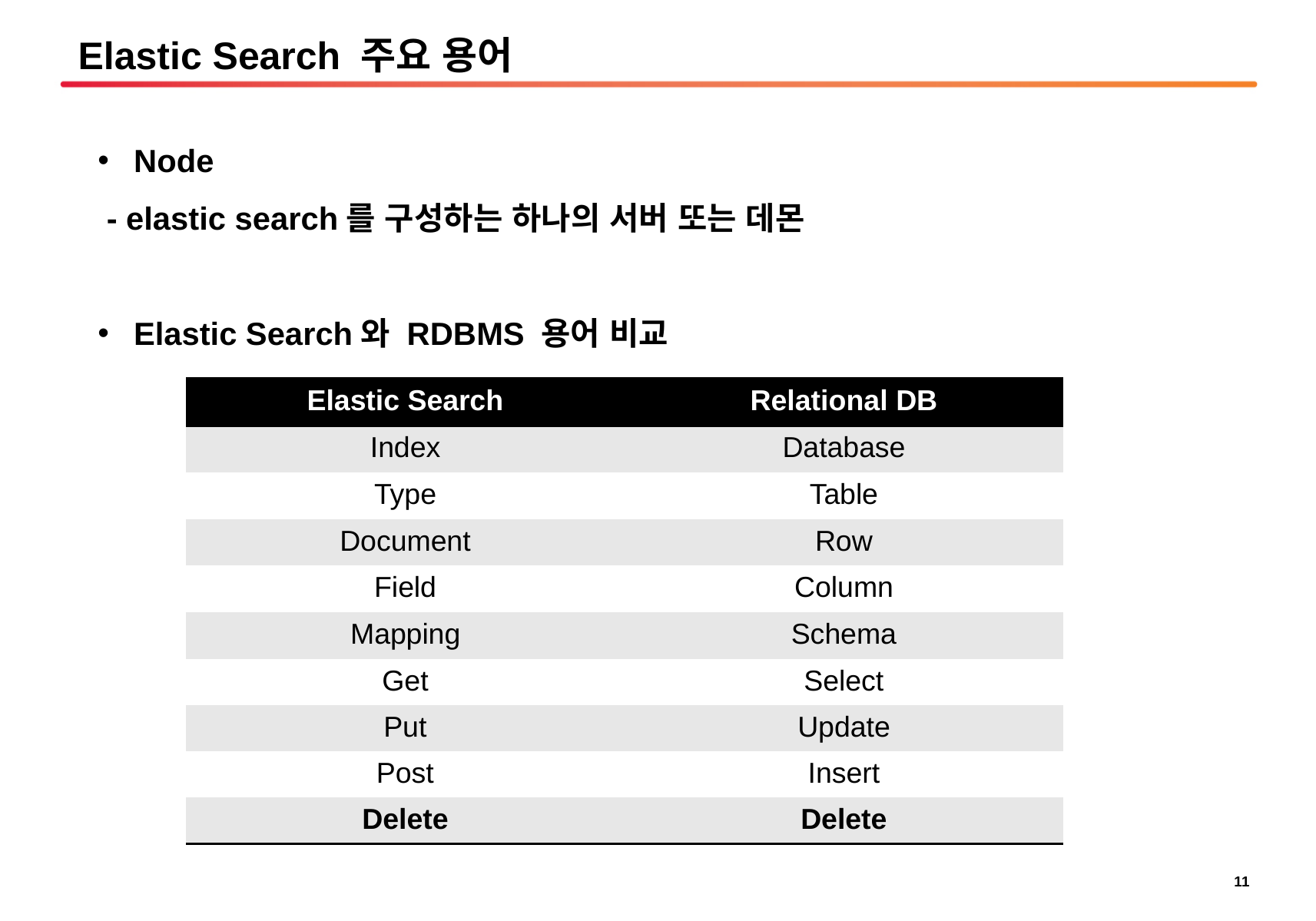

# Elastic Search 주요 용어

 Node
 - elastic search를 구성하는 하나의 서버 또는 데몬
 Elastic Search와 RDBMS 용어 비교
| Elastic Search | Relational DB |
| --- | --- |
| Index | Database |
| Type | Table |
| Document | Row |
| Field | Column |
| Mapping | Schema |
| Get | Select |
| Put | Update |
| Post | Insert |
| Delete | Delete |